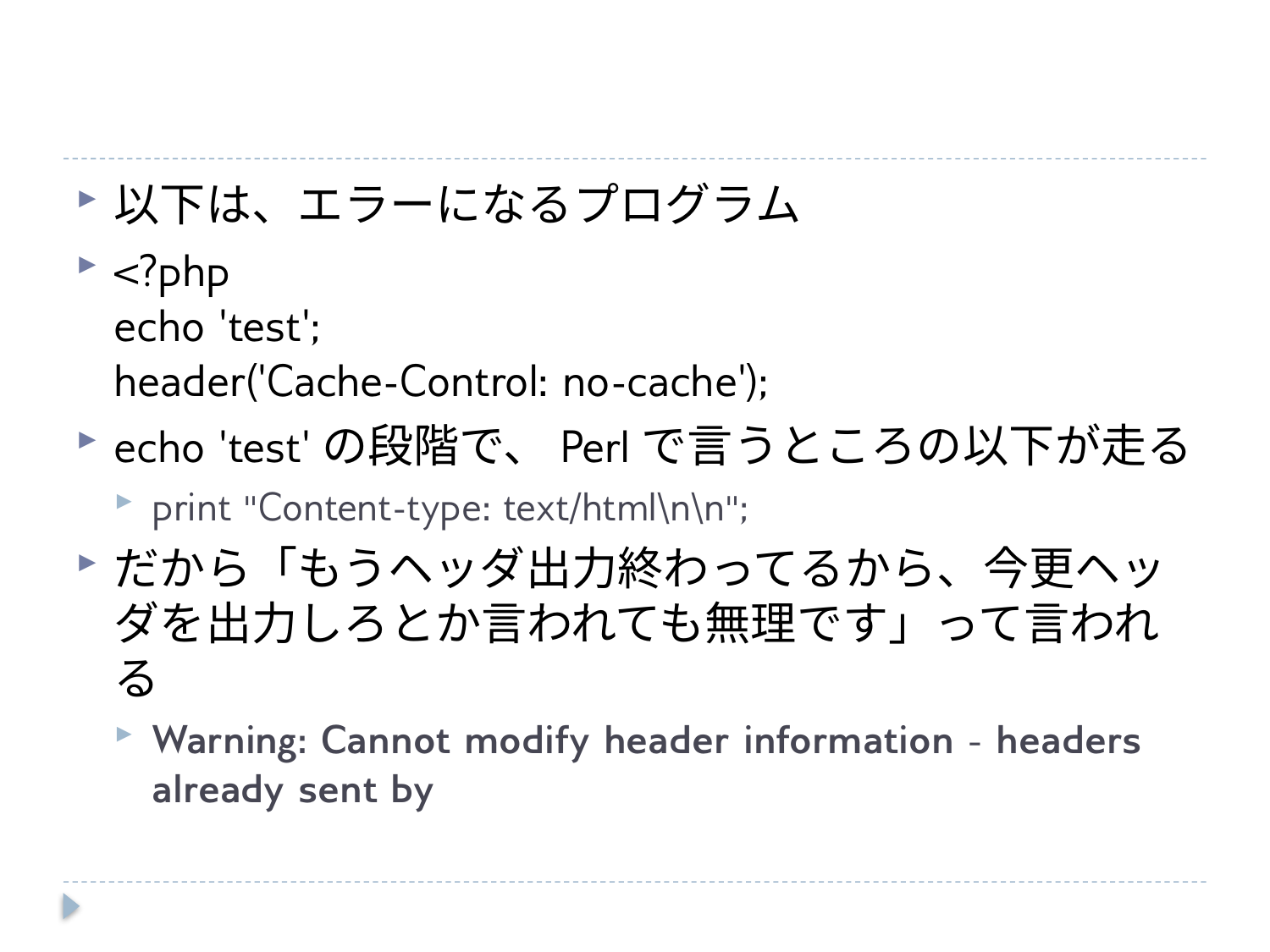

#
以下は、エラーになるプログラム
<?php
echo 'test';
header('Cache-Control: no-cache');
echo 'test'の段階で、Perlで言うところの以下が走る
print "Content-type: text/html\n\n";
だから「もうヘッダ出力終わってるから、今更ヘッダを出力しろとか言われても無理です」って言われる
Warning: Cannot modify header information - headers already sent by